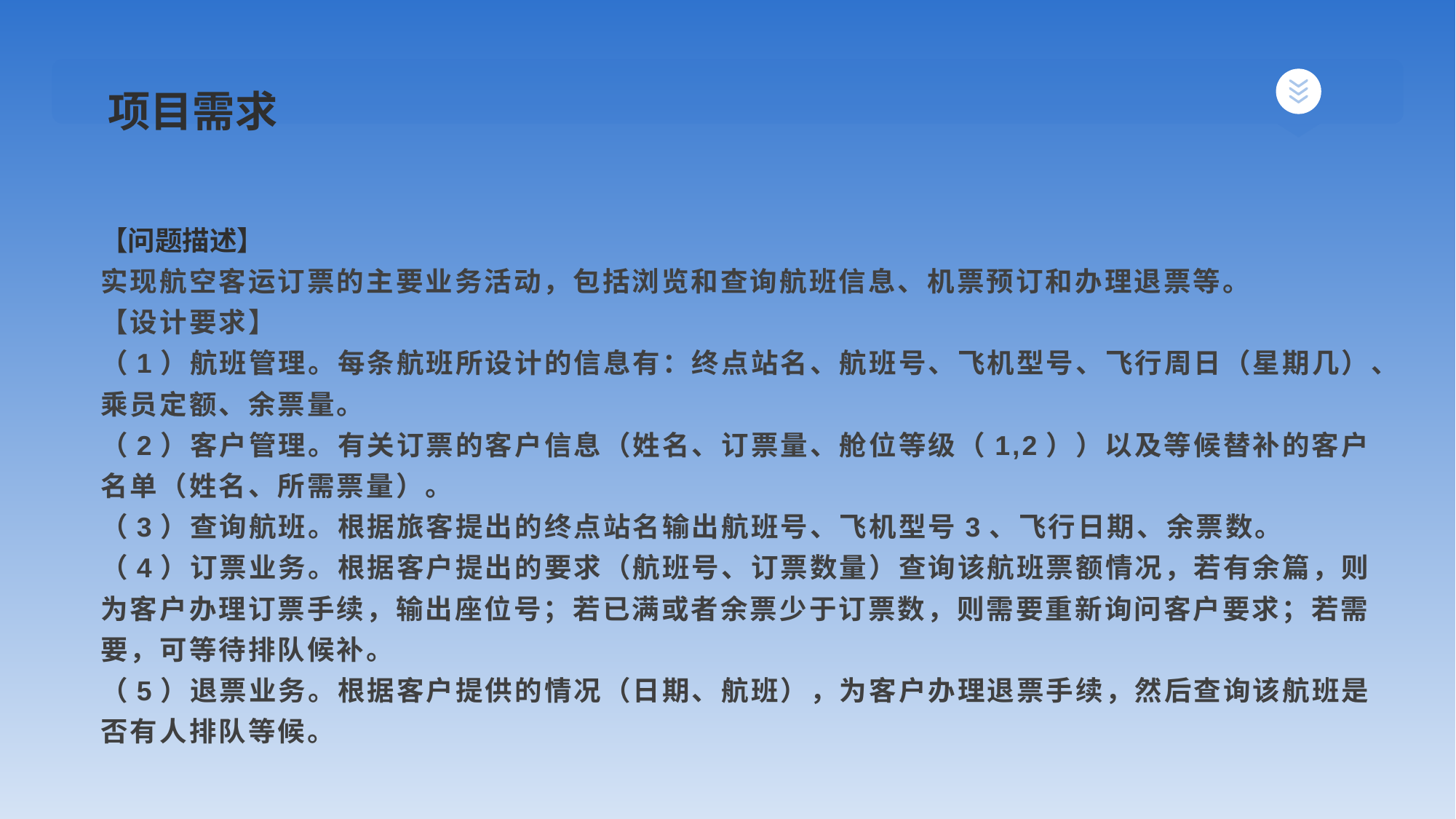

项目需求
# 【问题描述】 实现航空客运订票的主要业务活动，包括浏览和查询航班信息、机票预订和办理退票等。 【设计要求】 （1）航班管理。每条航班所设计的信息有：终点站名、航班号、飞机型号、飞行周日（星期几）、乘员定额、余票量。 （2）客户管理。有关订票的客户信息（姓名、订票量、舱位等级（1,2））以及等候替补的客户名单（姓名、所需票量）。 （3）查询航班。根据旅客提出的终点站名输出航班号、飞机型号3、飞行日期、余票数。 （4）订票业务。根据客户提出的要求（航班号、订票数量）查询该航班票额情况，若有余篇，则为客户办理订票手续，输出座位号；若已满或者余票少于订票数，则需要重新询问客户要求；若需要，可等待排队候补。 （5）退票业务。根据客户提供的情况（日期、航班），为客户办理退票手续，然后查询该航班是否有人排队等候。